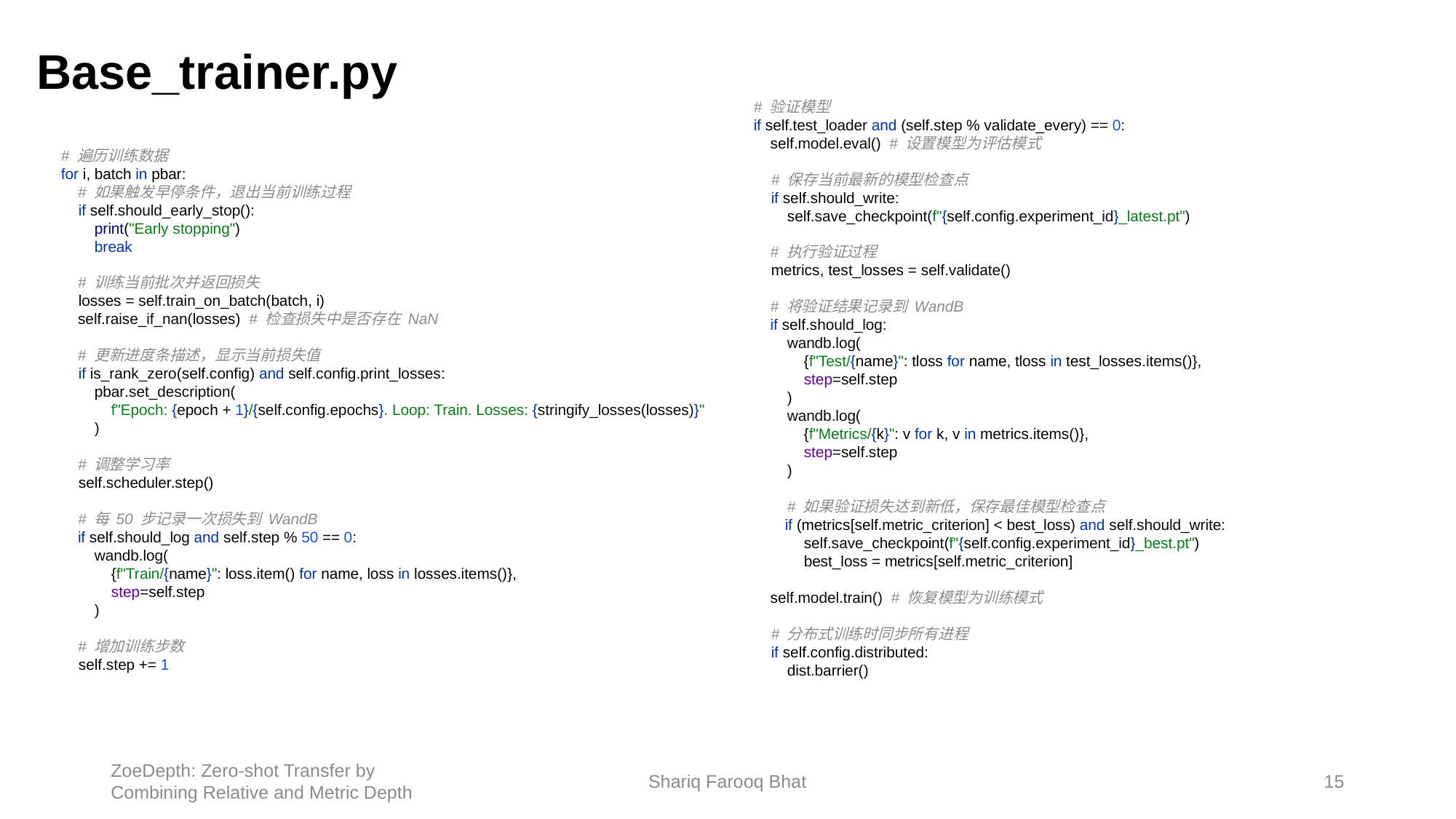

Base_trainer.py
# 验证模型 if self.test_loader and (self.step % validate_every) == 0: self.model.eval()  # 设置模型为评估模式 # 保存当前最新的模型检查点 if self.should_write: self.save_checkpoint(f"{self.config.experiment_id}_latest.pt") # 执行验证过程 metrics, test_losses = self.validate() # 将验证结果记录到 WandB if self.should_log: wandb.log( {f"Test/{name}": tloss for name, tloss in test_losses.items()}, step=self.step ) wandb.log( {f"Metrics/{k}": v for k, v in metrics.items()}, step=self.step ) # 如果验证损失达到新低，保存最佳模型检查点 if (metrics[self.metric_criterion] < best_loss) and self.should_write: self.save_checkpoint(f"{self.config.experiment_id}_best.pt") best_loss = metrics[self.metric_criterion] self.model.train()  # 恢复模型为训练模式 # 分布式训练时同步所有进程 if self.config.distributed: dist.barrier()
# 遍历训练数据 for i, batch in pbar: # 如果触发早停条件，退出当前训练过程 if self.should_early_stop(): print("Early stopping") break # 训练当前批次并返回损失 losses = self.train_on_batch(batch, i) self.raise_if_nan(losses)  # 检查损失中是否存在 NaN # 更新进度条描述，显示当前损失值 if is_rank_zero(self.config) and self.config.print_losses: pbar.set_description( f"Epoch: {epoch + 1}/{self.config.epochs}. Loop: Train. Losses: {stringify_losses(losses)}" ) # 调整学习率 self.scheduler.step() # 每 50 步记录一次损失到 WandB if self.should_log and self.step % 50 == 0: wandb.log( {f"Train/{name}": loss.item() for name, loss in losses.items()}, step=self.step ) # 增加训练步数 self.step += 1
ZoeDepth: Zero-shot Transfer by Combining Relative and Metric Depth
Shariq Farooq Bhat
15